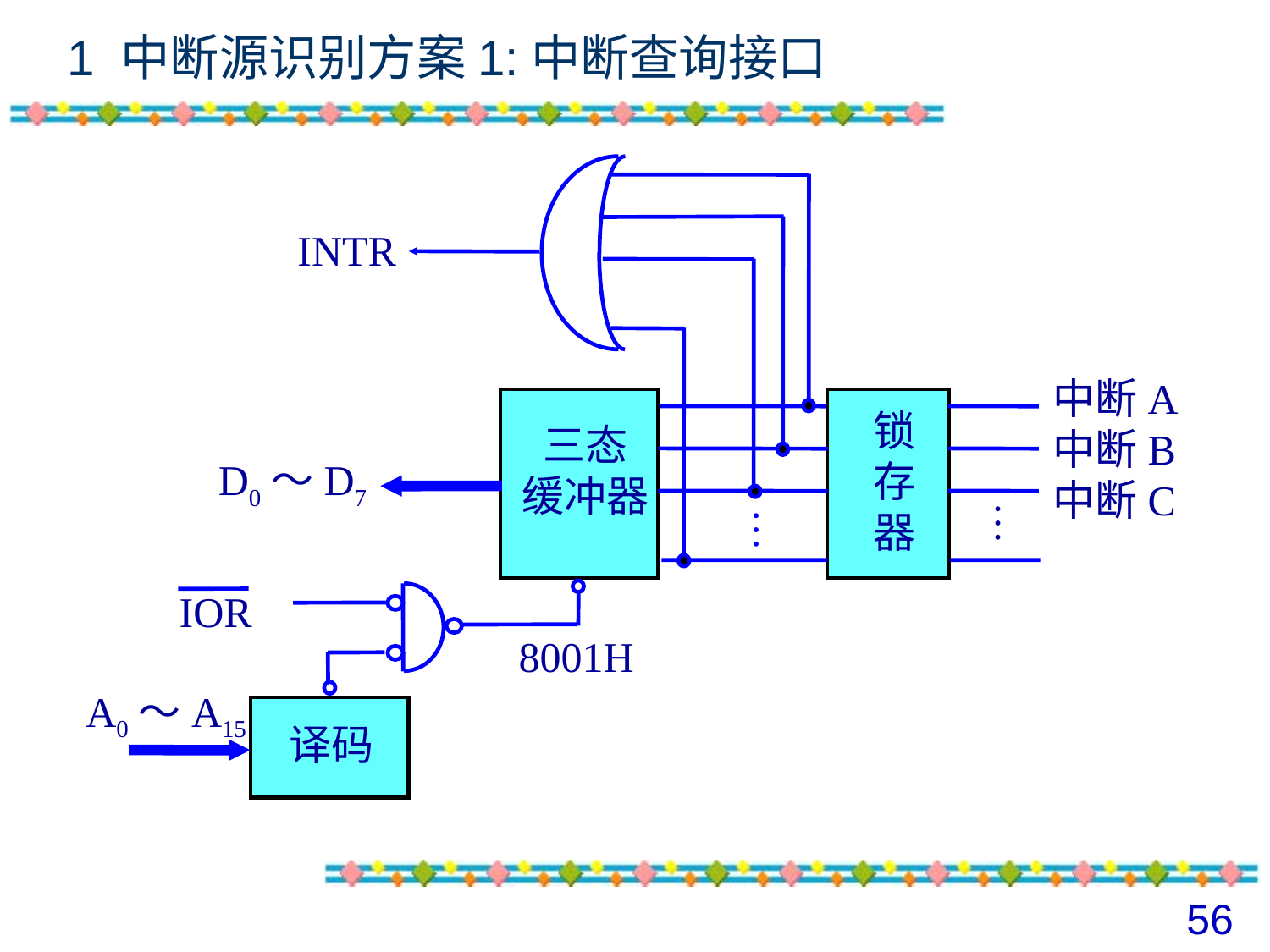

# 1 中断源识别方案1:中断查询接口

INTR

中断A
中断B
中断C

锁
存
器

三态
缓冲器

D0～D7
…
…

IOR

8001H

A0～A15

译码